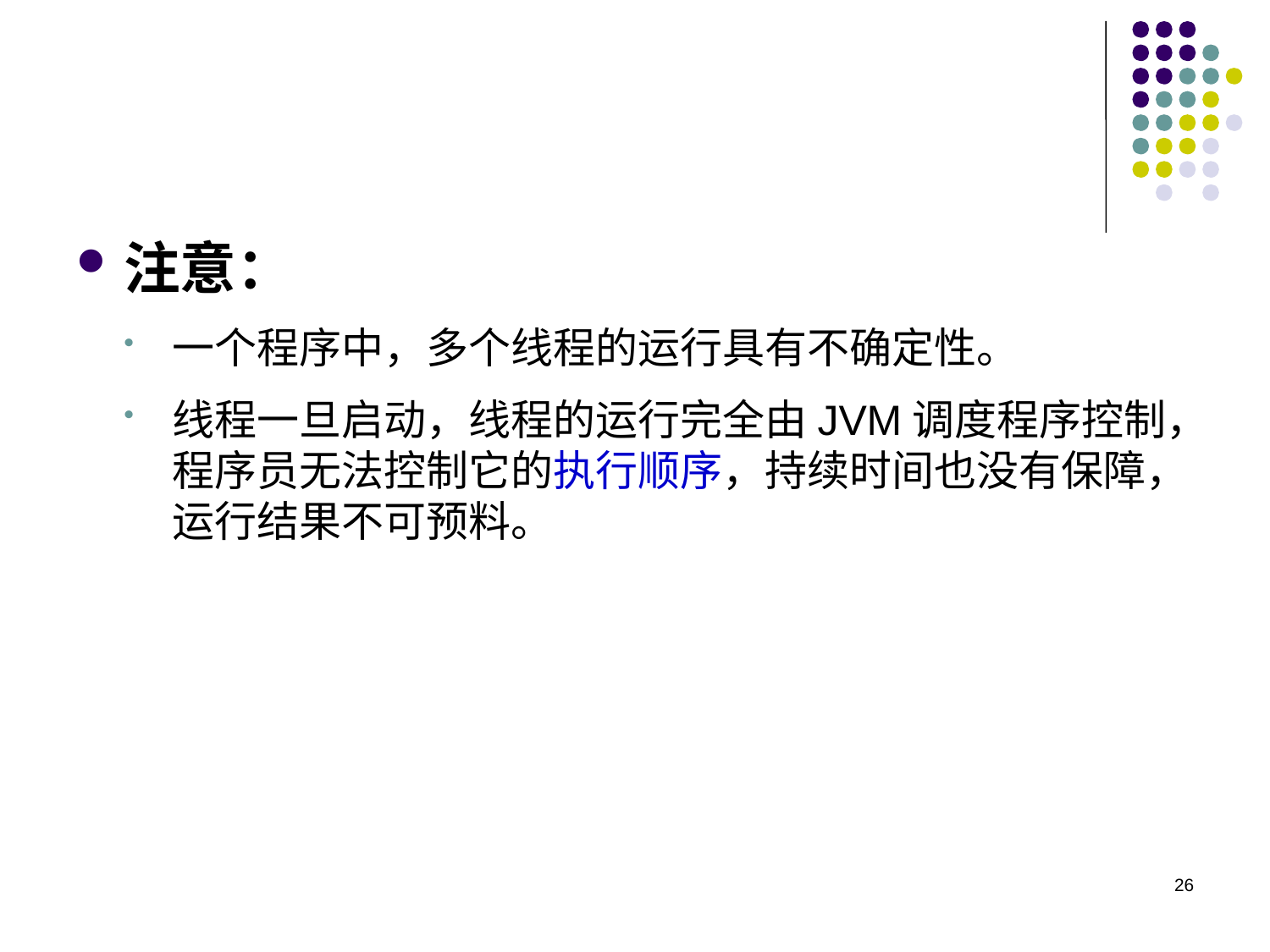

#
注意：
一个程序中，多个线程的运行具有不确定性。
线程一旦启动，线程的运行完全由JVM调度程序控制，程序员无法控制它的执行顺序，持续时间也没有保障，运行结果不可预料。

26